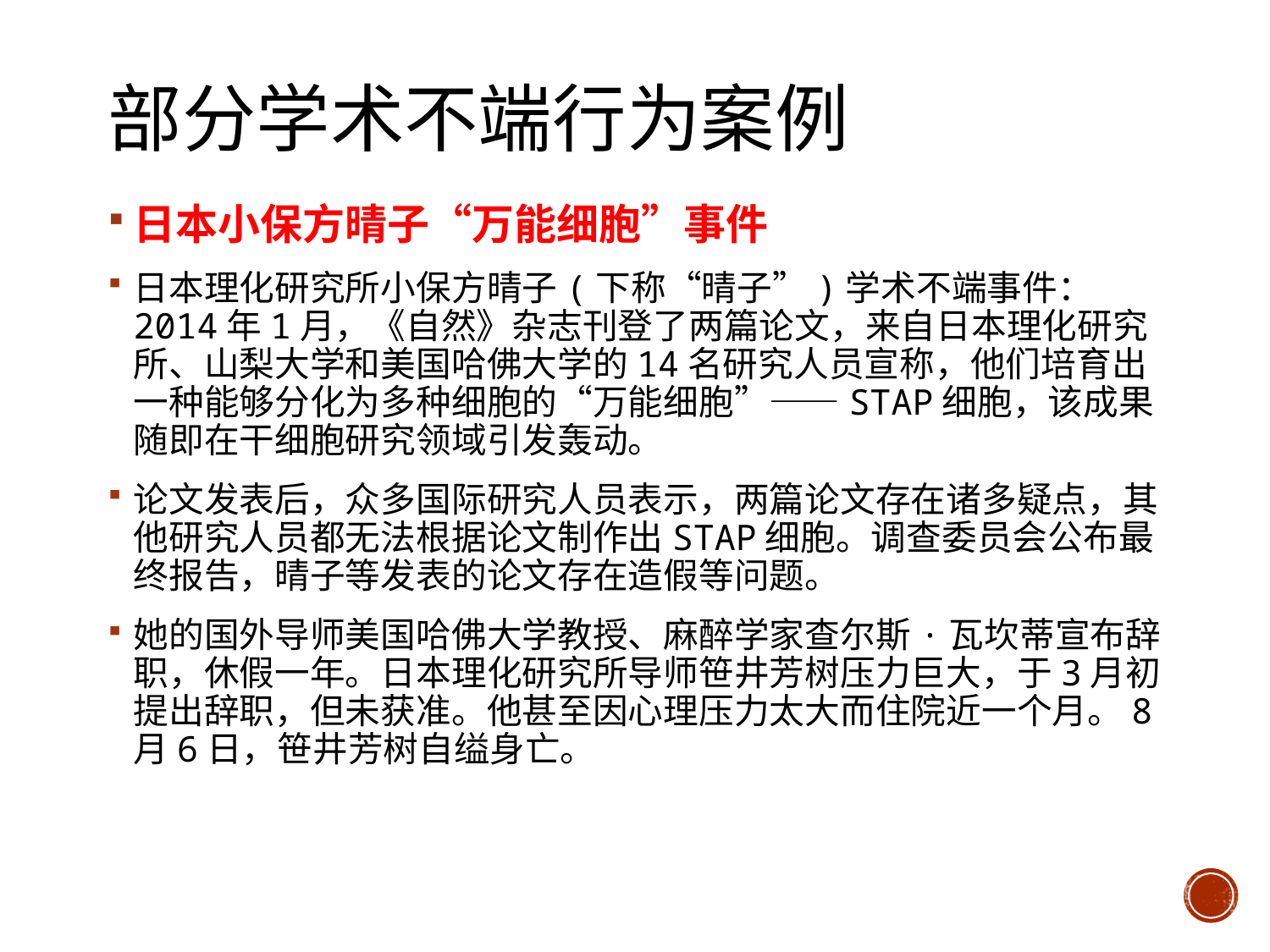

# 部分学术不端行为案例
日本小保方晴子“万能细胞”事件
日本理化研究所小保方晴子(下称“晴子”)学术不端事件：2014年1月，《自然》杂志刊登了两篇论文，来自日本理化研究所、山梨大学和美国哈佛大学的14名研究人员宣称，他们培育出一种能够分化为多种细胞的“万能细胞”——STAP细胞，该成果随即在干细胞研究领域引发轰动。
论文发表后，众多国际研究人员表示，两篇论文存在诸多疑点，其他研究人员都无法根据论文制作出STAP细胞。调查委员会公布最终报告，晴子等发表的论文存在造假等问题。
她的国外导师美国哈佛大学教授、麻醉学家查尔斯·瓦坎蒂宣布辞职，休假一年。日本理化研究所导师笹井芳树压力巨大，于3月初提出辞职，但未获准。他甚至因心理压力太大而住院近一个月。8月6日，笹井芳树自缢身亡。